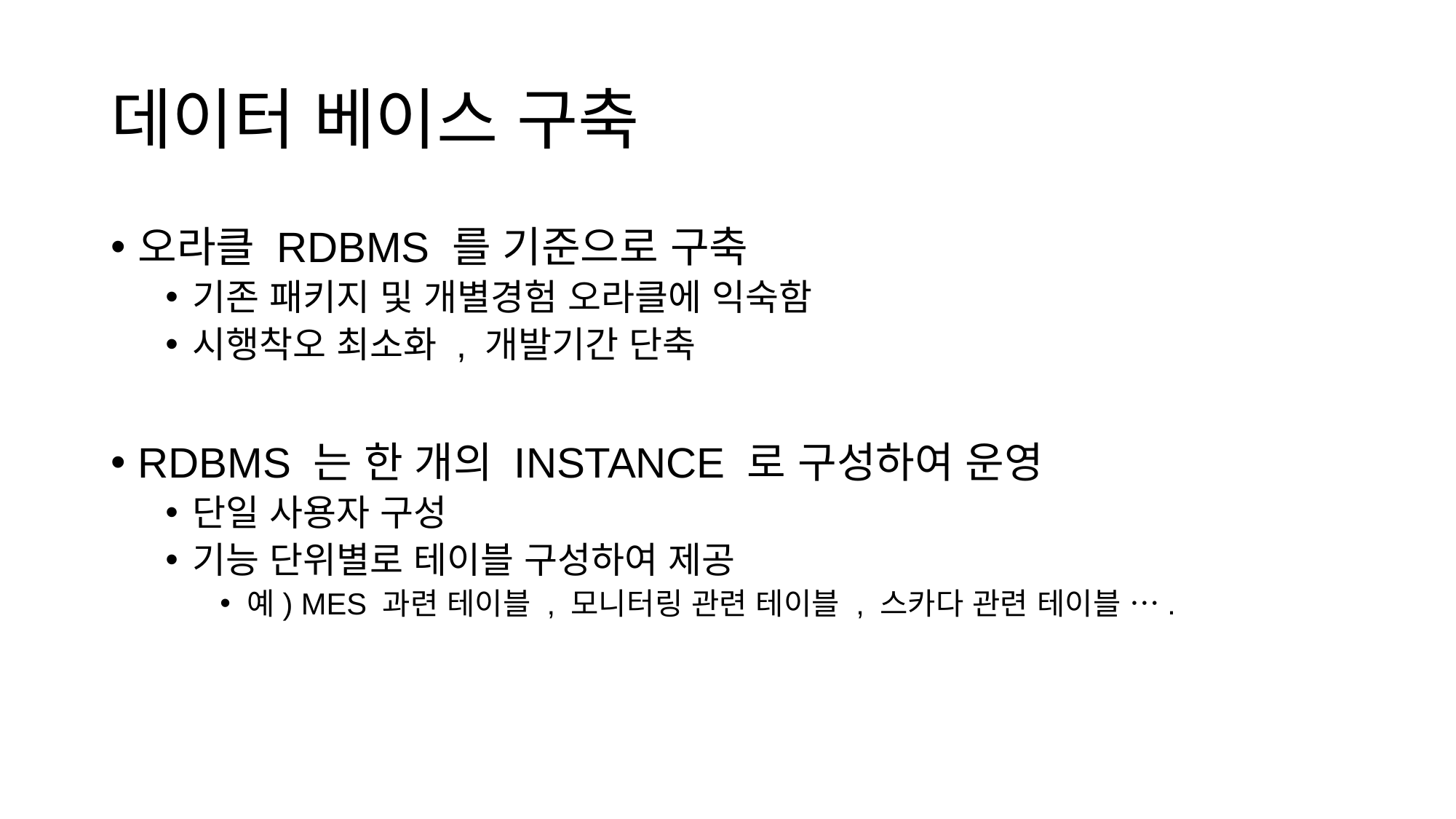

# 데이터 베이스 구축
오라클 RDBMS 를 기준으로 구축
기존 패키지 및 개별경험 오라클에 익숙함
시행착오 최소화 , 개발기간 단축

RDBMS 는 한 개의 INSTANCE 로 구성하여 운영
단일 사용자 구성
기능 단위별로 테이블 구성하여 제공
예) MES 과련 테이블 , 모니터링 관련 테이블 , 스카다 관련 테이블 ….